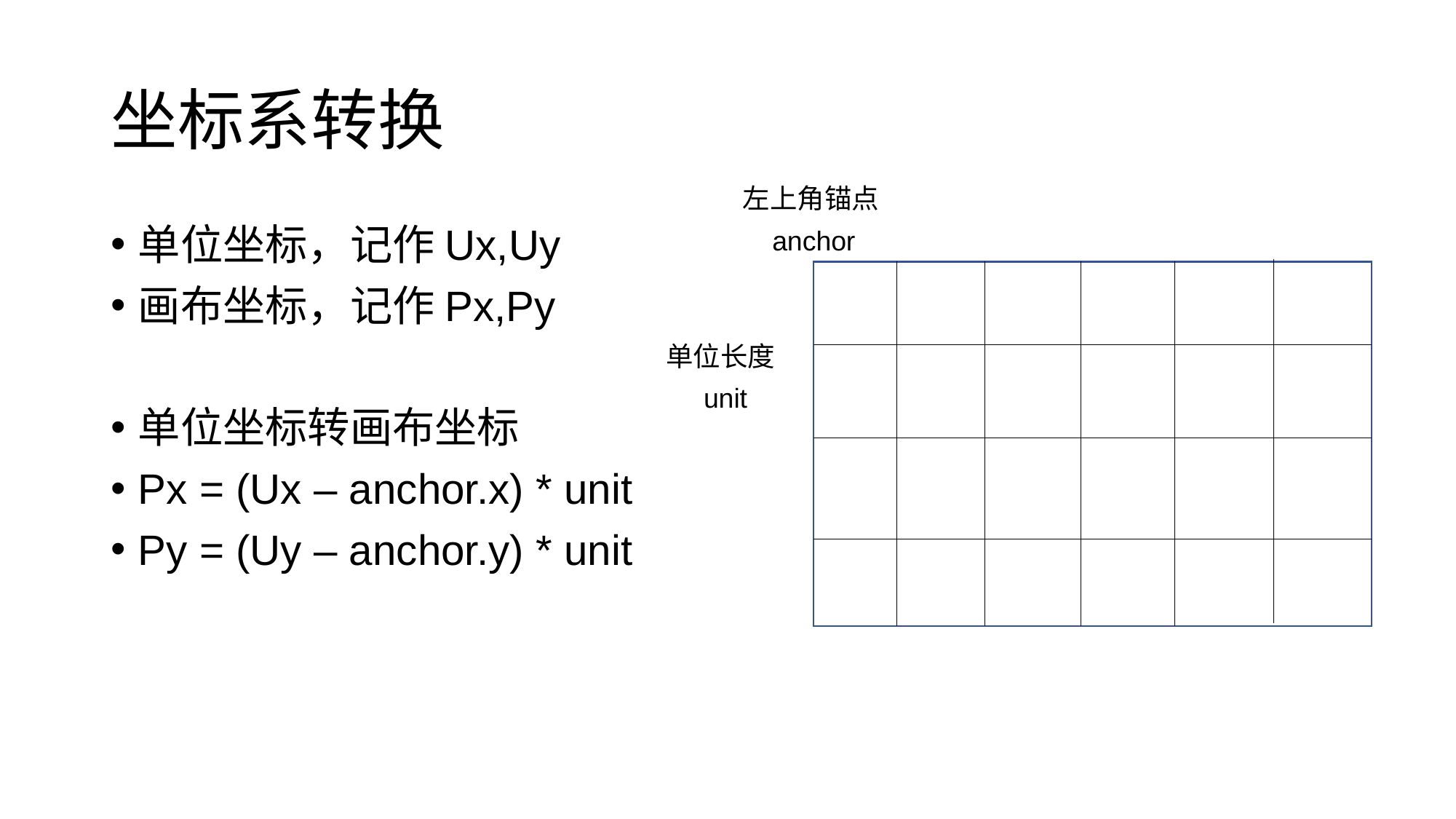

# 坐标系转换
左上角锚点
anchor
单位坐标，记作Ux,Uy
画布坐标，记作Px,Py

单位坐标转画布坐标
Px = (Ux – anchor.x) * unit
Py = (Uy – anchor.y) * unit

单位长度
unit